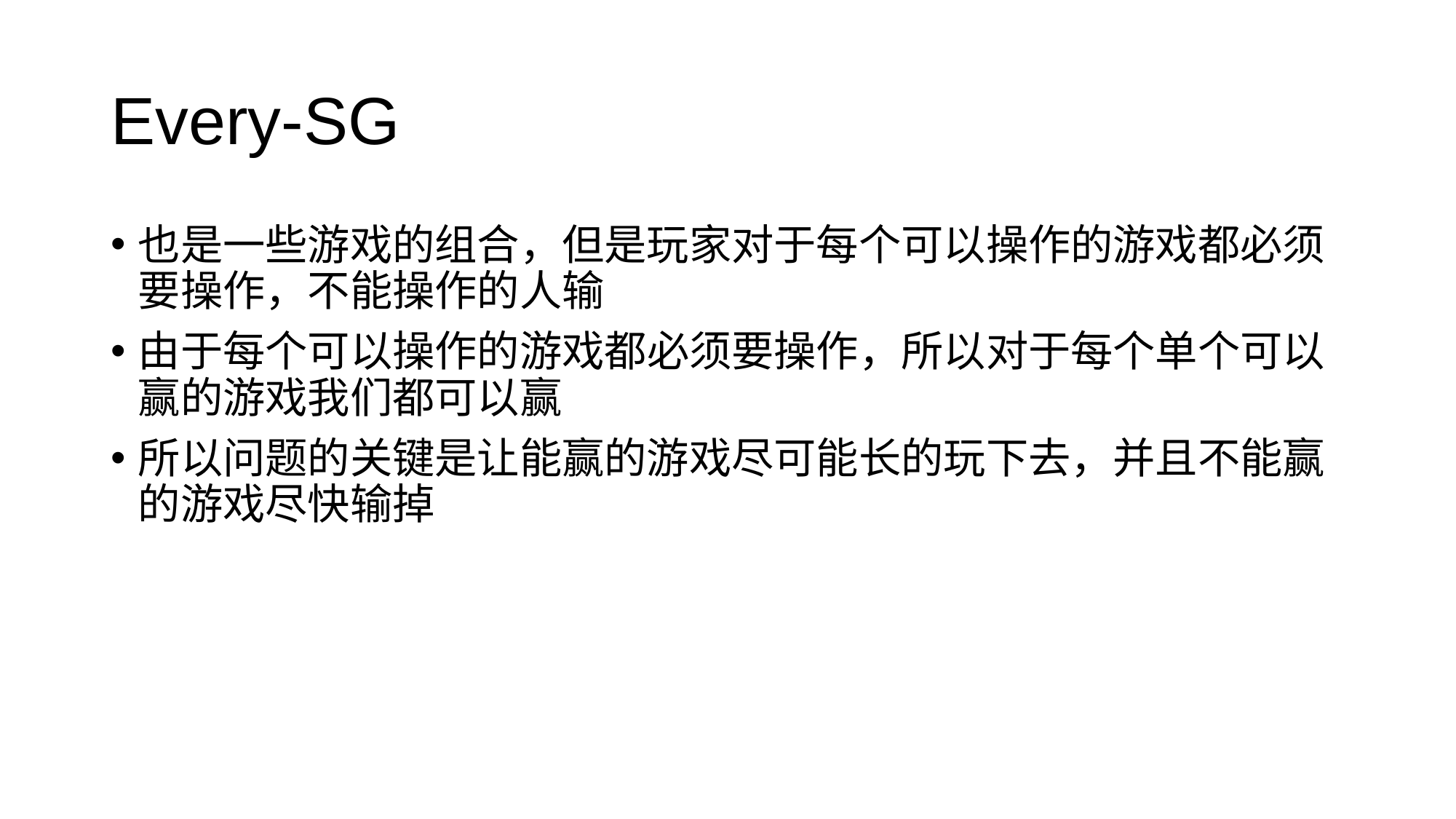

# Every-SG
也是一些游戏的组合，但是玩家对于每个可以操作的游戏都必须要操作，不能操作的人输
由于每个可以操作的游戏都必须要操作，所以对于每个单个可以赢的游戏我们都可以赢
所以问题的关键是让能赢的游戏尽可能长的玩下去，并且不能赢的游戏尽快输掉